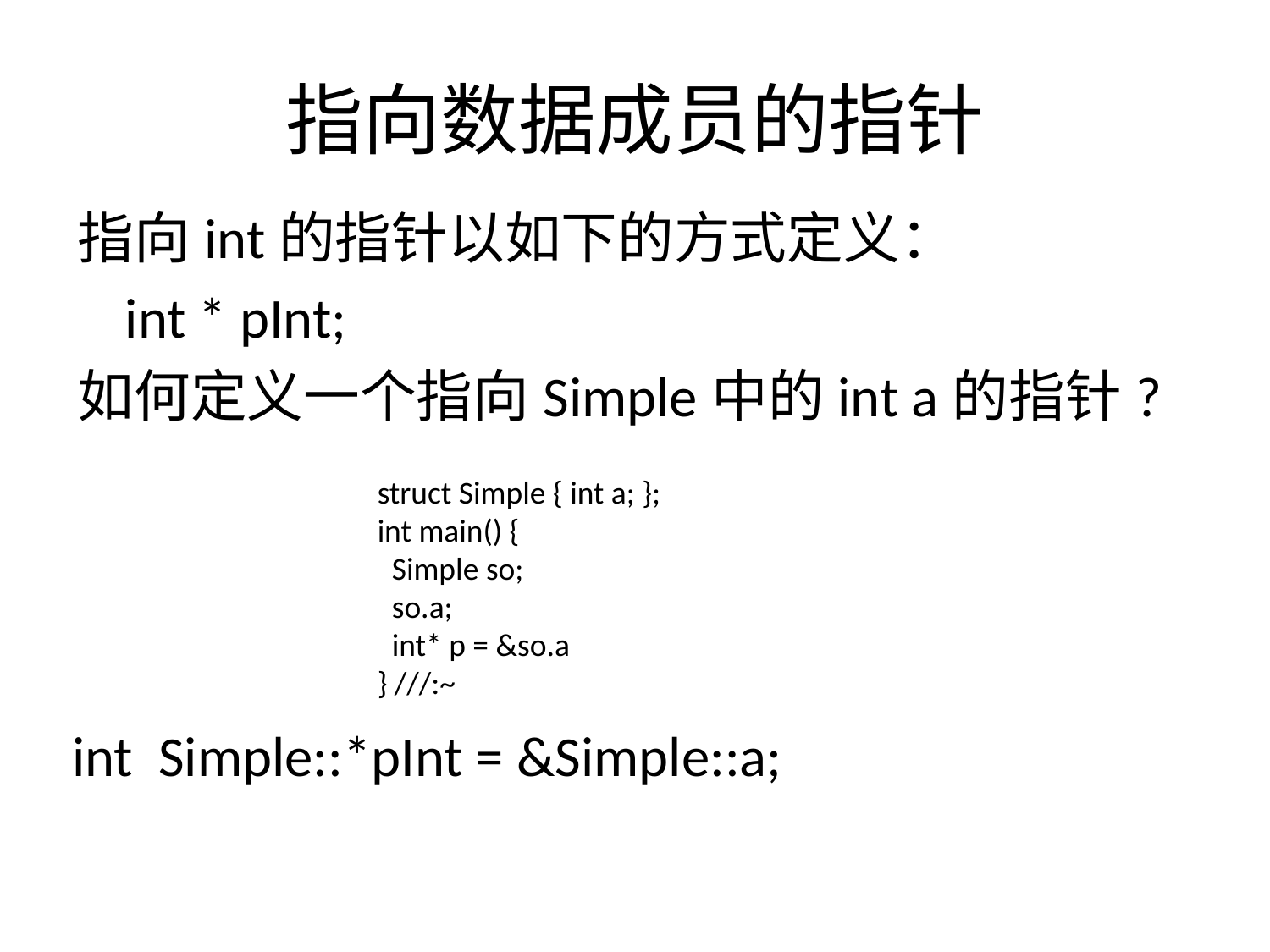

# 指向数据成员的指针
指向int的指针以如下的方式定义：
	int * pInt;
如何定义一个指向Simple中的int a的指针?
struct Simple { int a; };
int main() {
  Simple so;
  so.a;
  int* p = &so.a
} ///:~
int  Simple::*pInt = &Simple::a;